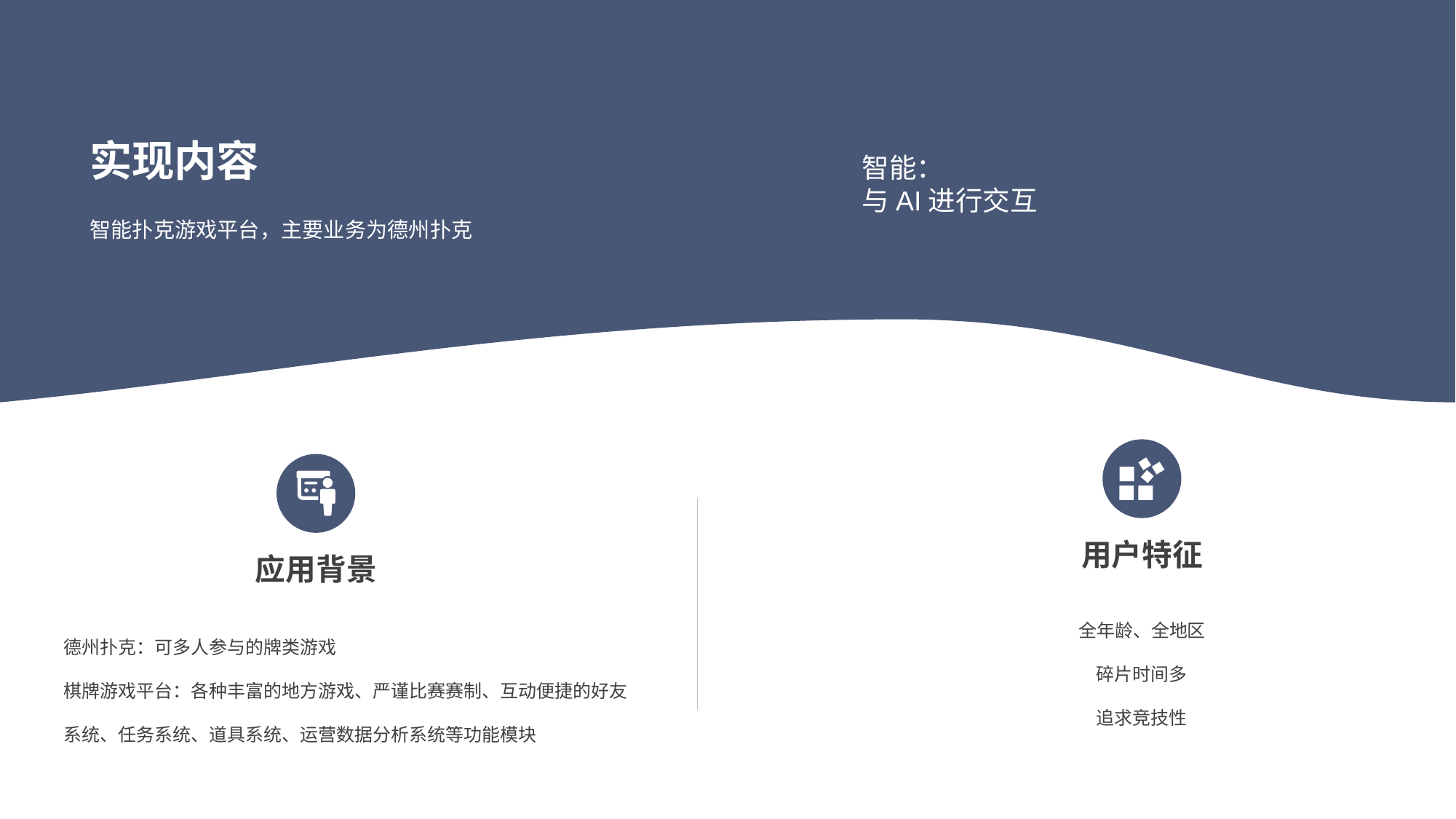

实现内容
智能扑克游戏平台，主要业务为德州扑克
智能：
与AI进行交互

用户特征
全年龄、全地区
碎片时间多
追求竞技性

应用背景
德州扑克：可多人参与的牌类游戏
棋牌游戏平台：各种丰富的地方游戏、严谨比赛赛制、互动便捷的好友系统、任务系统、道具系统、运营数据分析系统等功能模块